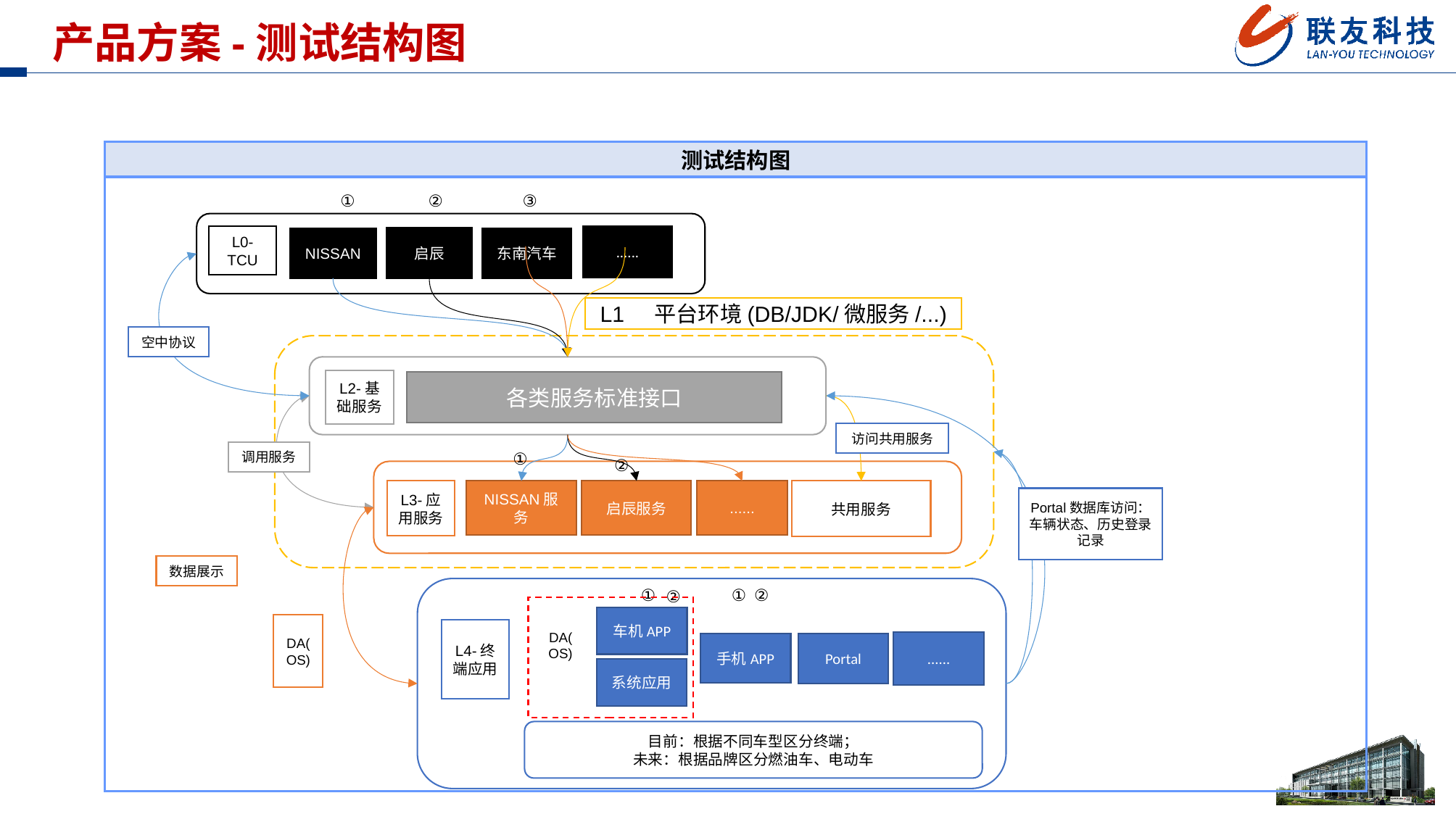

产品方案-测试结构图
测试结构图

②
③
①

......
L0-TCU
启辰
东南汽车
NISSAN
L1    平台环境(DB/JDK/微服务/...)
空中协议

L2-基础服务
各类服务标准接口
访问共用服务
调用服务
①
②

NISSAN服务
......
共用服务
启辰服务
L3-应用服务
Portal数据库访问：车辆状态、历史登录记录
数据展示

②
①
①
②

车机APP
DA(OS)
DA(OS)
L4-终端应用
......
手机APP
Portal
系统应用
目前：根据不同车型区分终端；
未来：根据品牌区分燃油车、电动车